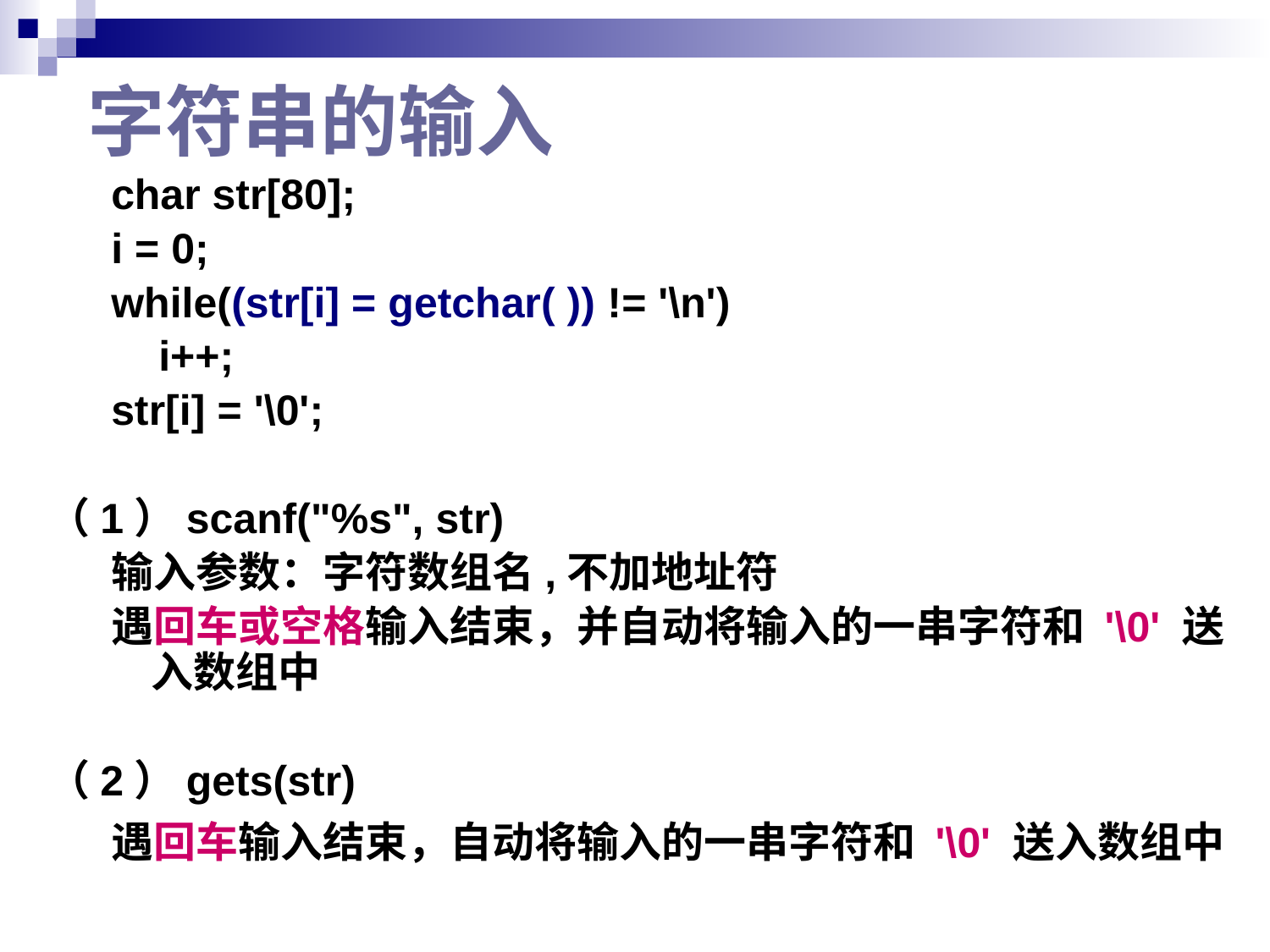

# 字符串的输入
char str[80];
i = 0;
while((str[i] = getchar( )) != '\n')
    i++;
str[i] = '\0';

（1）scanf("%s", str)
输入参数：字符数组名,不加地址符
遇回车或空格输入结束，并自动将输入的一串字符和 '\0' 送入数组中

（2）gets(str)
遇回车输入结束，自动将输入的一串字符和 '\0' 送入数组中